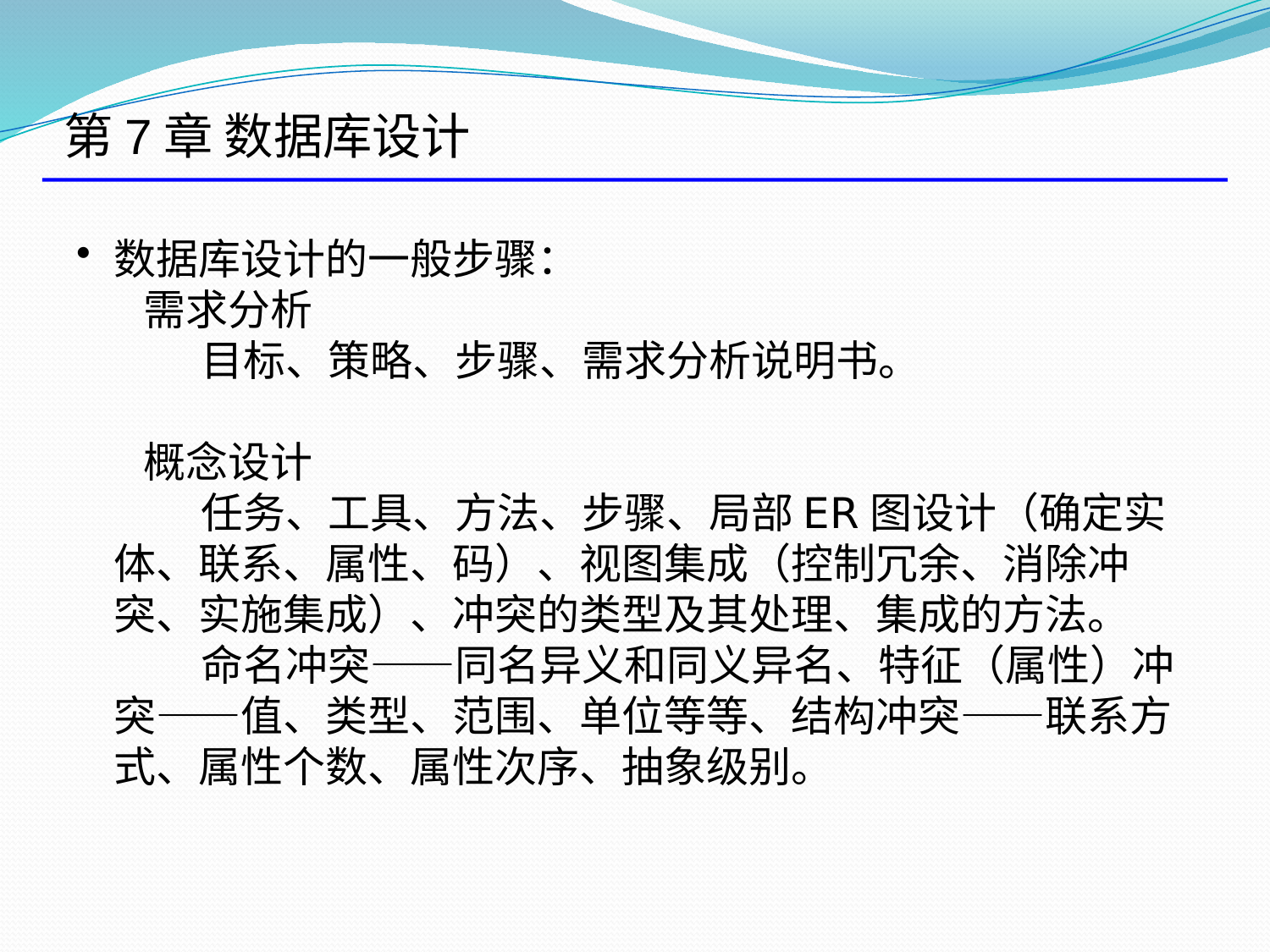

# 第7章 数据库设计

数据库设计的一般步骤：
      需求分析
            目标、策略、步骤、需求分析说明书。

      概念设计
            任务、工具、方法、步骤、局部ER图设计（确定实体、联系、属性、码）、视图集成（控制冗余、消除冲突、实施集成）、冲突的类型及其处理、集成的方法。
            命名冲突——同名异义和同义异名、特征（属性）冲突——值、类型、范围、单位等等、结构冲突——联系方式、属性个数、属性次序、抽象级别。

26